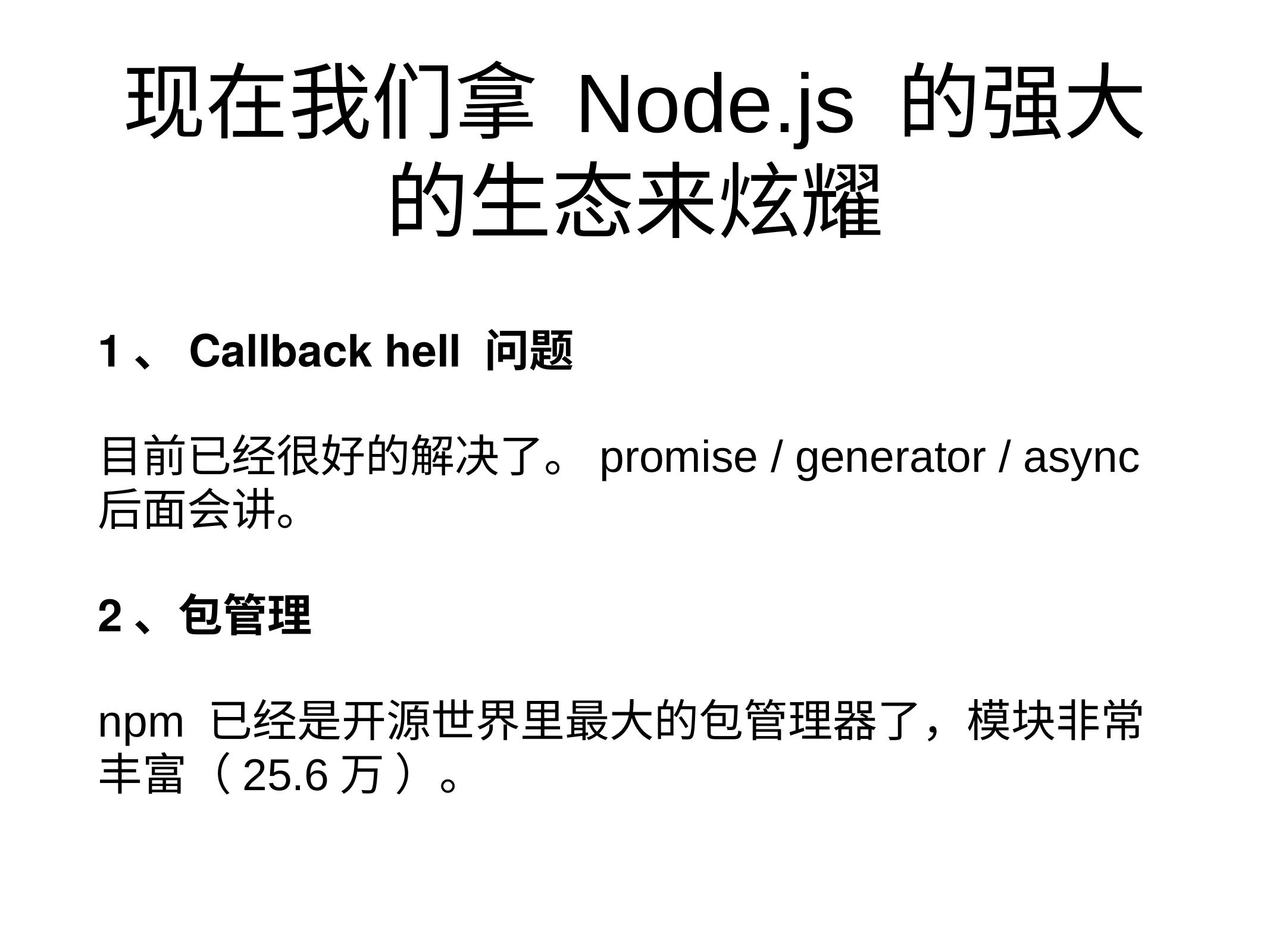

# 现在我们拿 Node.js 的强大的生态来炫耀
1、Callback hell 问题
目前已经很好的解决了。promise / generator / async 后面会讲。
2、包管理
npm 已经是开源世界里最大的包管理器了，模块非常丰富（25.6万 ）。